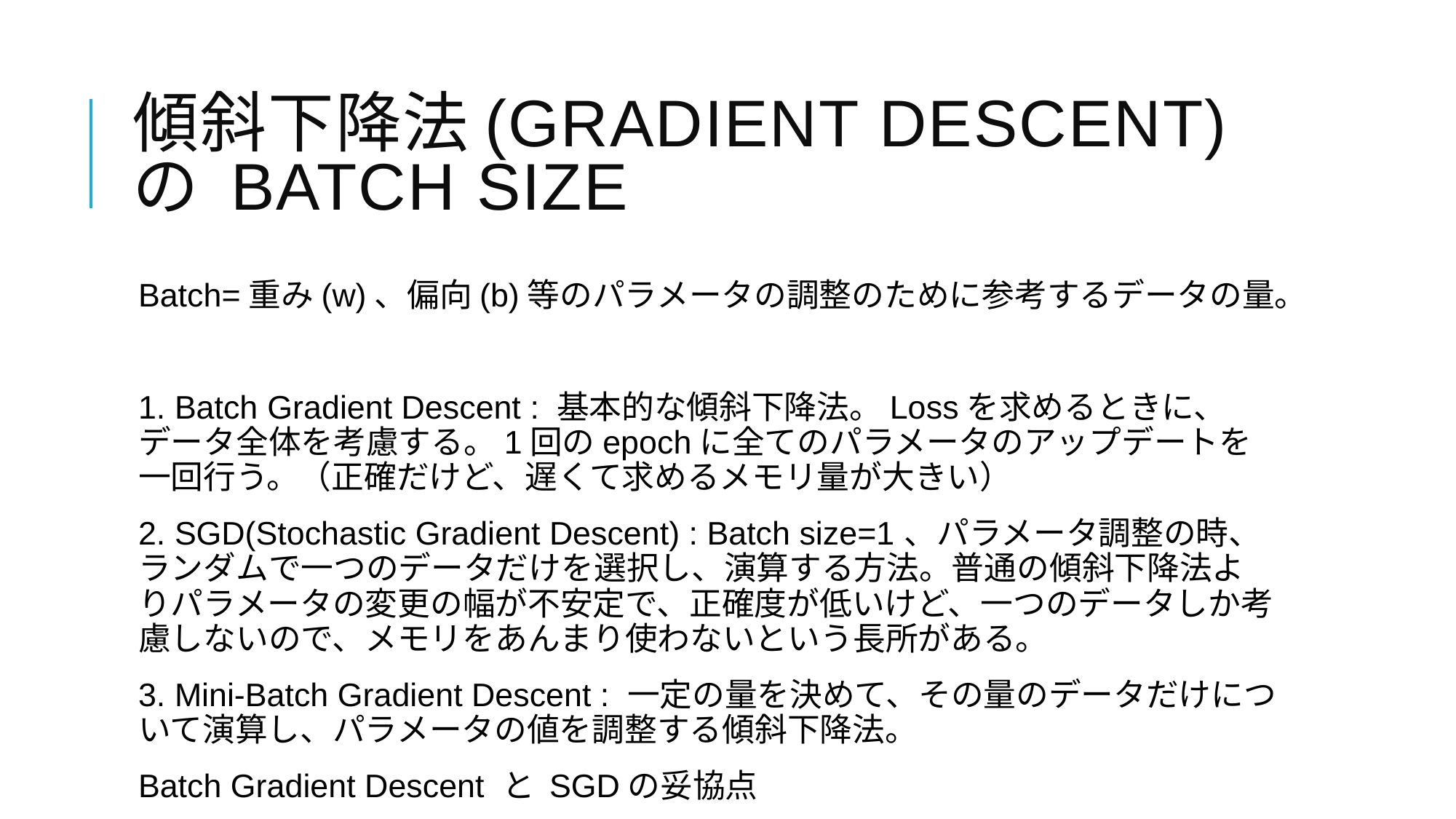

# 傾斜下降法(Gradient Descent) の Batch size
Batch=重み(w)、偏向(b)等のパラメータの調整のために参考するデータの量。

1. Batch Gradient Descent : 基本的な傾斜下降法。Lossを求めるときに、データ全体を考慮する。1回のepochに全てのパラメータのアップデートを一回行う。（正確だけど、遅くて求めるメモリ量が大きい）
2. SGD(Stochastic Gradient Descent) : Batch size=1、パラメータ調整の時、ランダムで一つのデータだけを選択し、演算する方法。普通の傾斜下降法よりパラメータの変更の幅が不安定で、正確度が低いけど、一つのデータしか考慮しないので、メモリをあんまり使わないという長所がある。
3. Mini-Batch Gradient Descent : 一定の量を決めて、その量のデータだけについて演算し、パラメータの値を調整する傾斜下降法。
Batch Gradient Descent と SGDの妥協点